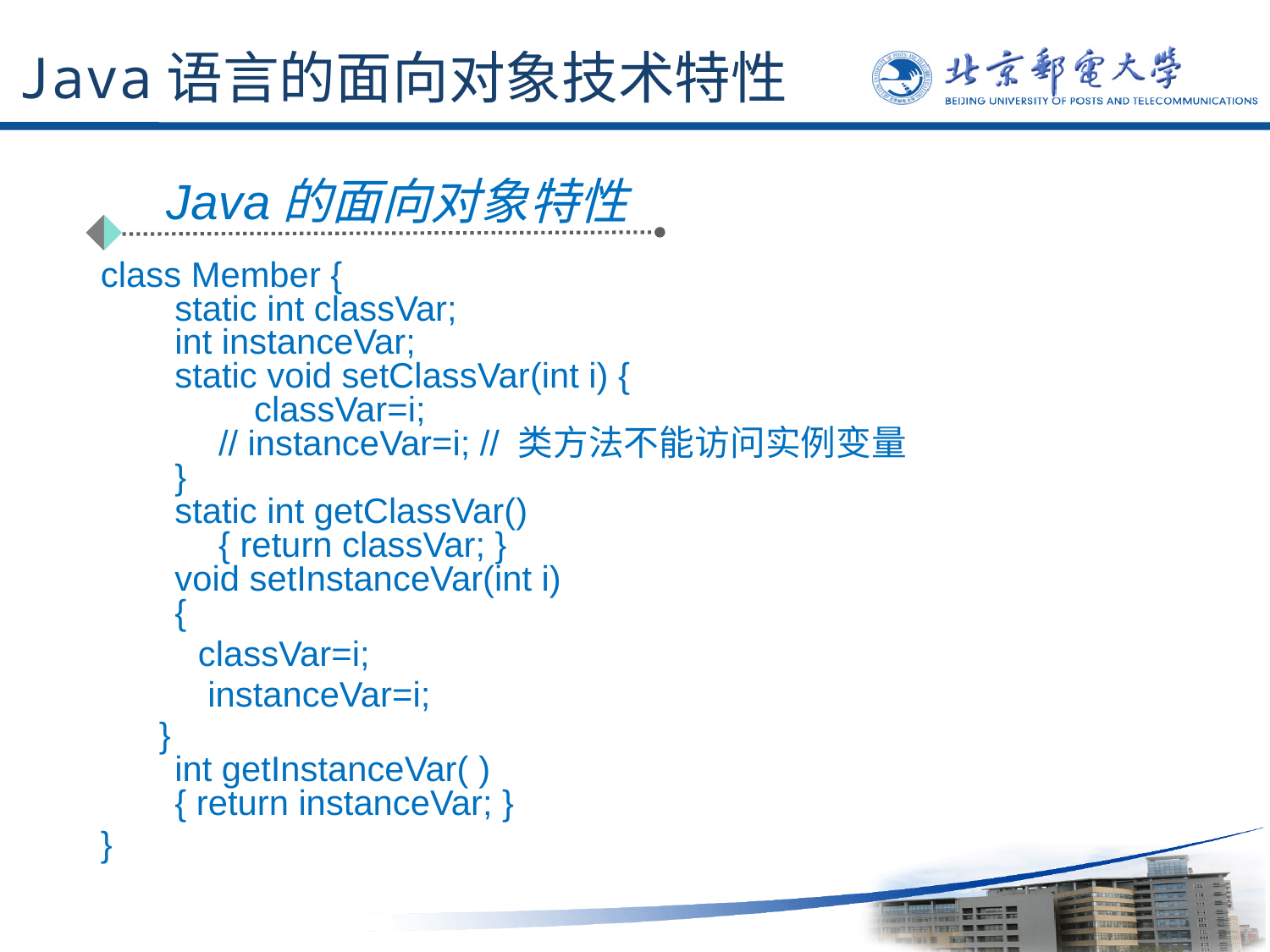

# Java语言的面向对象技术特性

Java的面向对象特性

class Member {
static int classVar;
int instanceVar;
static void setClassVar(int i) {
　　classVar=i;
　// instanceVar=i; // 类方法不能访问实例变量
}
static int getClassVar()
　{ return classVar; }
void setInstanceVar(int i)
{
          classVar=i;
    　   instanceVar=i;
      }
int getInstanceVar( )
{ return instanceVar; }
}